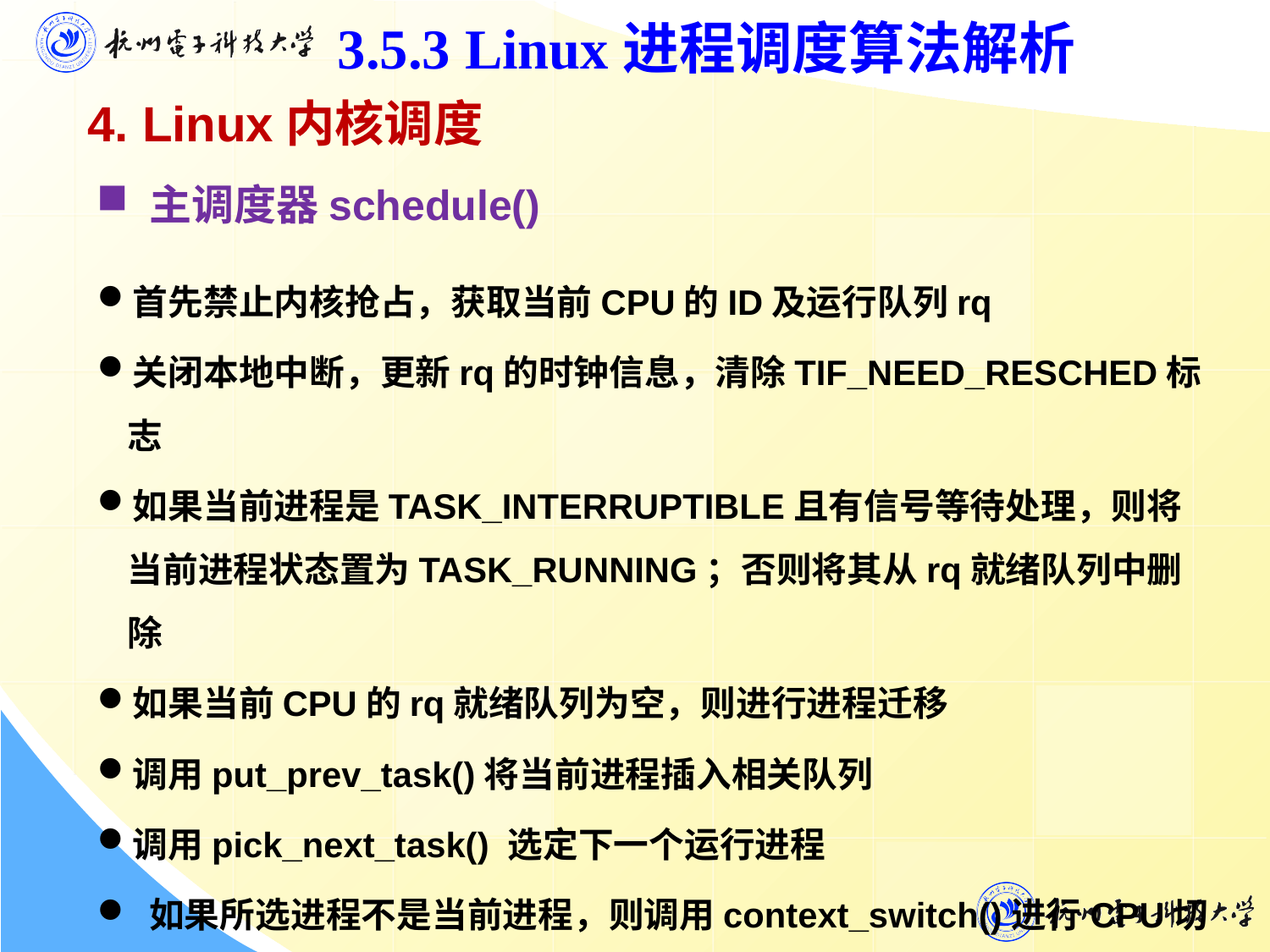

3.5.3 Linux进程调度算法解析
4. Linux内核调度
 主调度器schedule()
首先禁止内核抢占，获取当前CPU的ID及运行队列rq
关闭本地中断，更新rq的时钟信息，清除TIF_NEED_RESCHED标志
如果当前进程是TASK_INTERRUPTIBLE且有信号等待处理，则将当前进程状态置为TASK_RUNNING；否则将其从rq就绪队列中删除
如果当前CPU的rq就绪队列为空，则进行进程迁移
调用put_prev_task()将当前进程插入相关队列
调用pick_next_task() 选定下一个运行进程
 如果所选进程不是当前进程，则调用context_switch()进行CPU切换